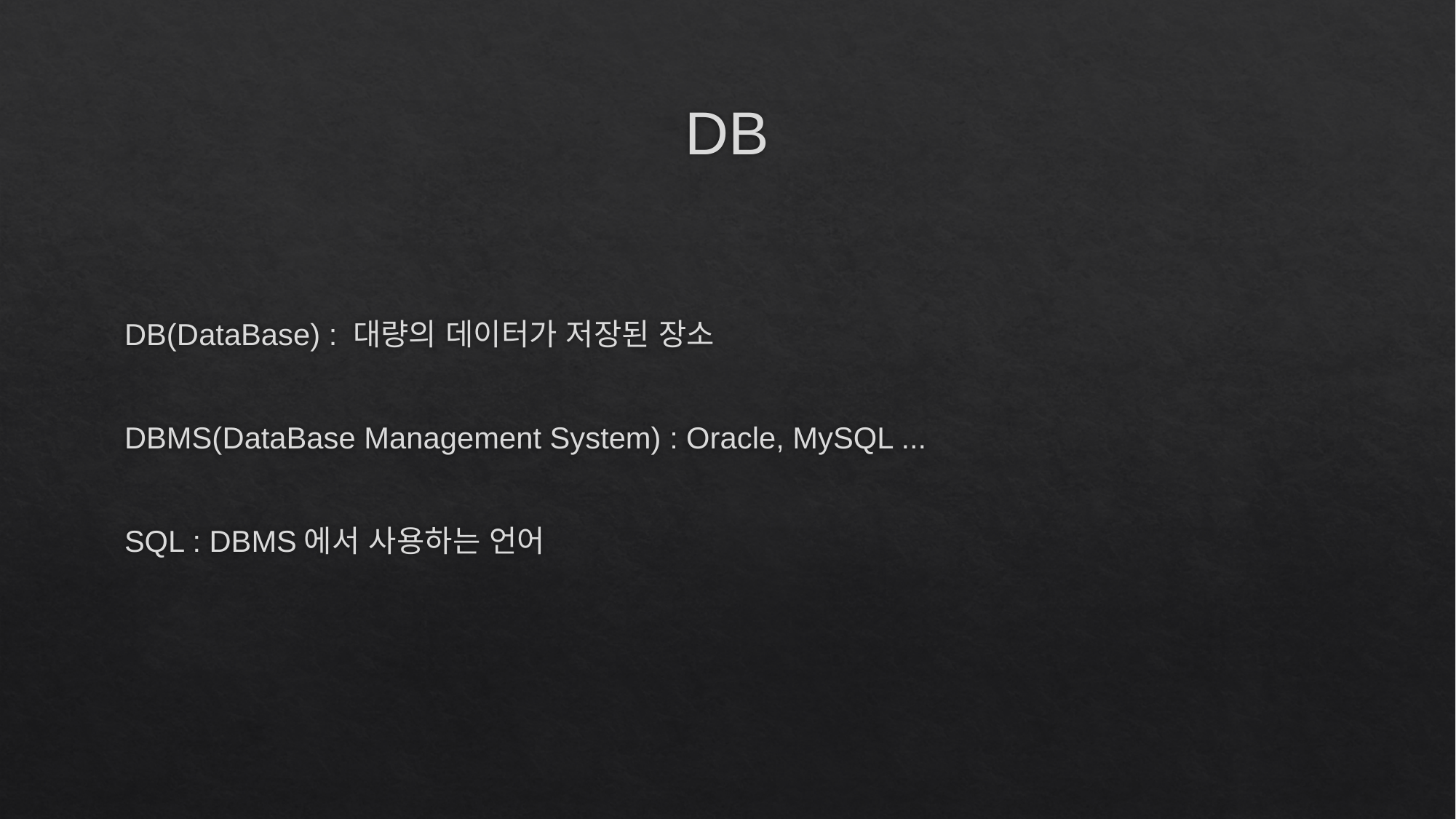

# DB

DB(DataBase) : 대량의 데이터가 저장된 장소

DBMS(DataBase Management System) : Oracle, MySQL ...

SQL : DBMS에서 사용하는 언어